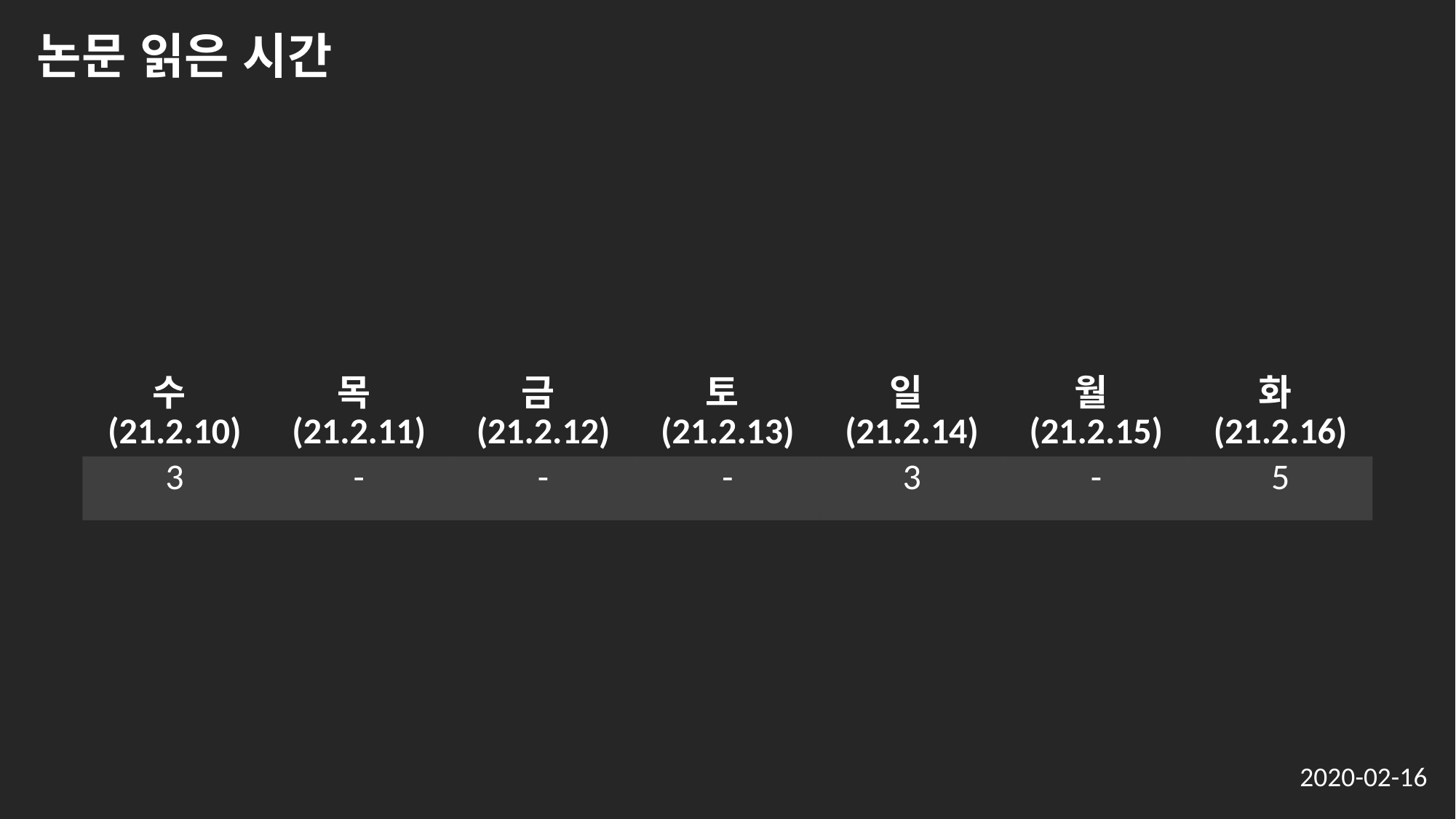

논문 읽은 시간
| 수(21.2.10) | 목(21.2.11) | 금(21.2.12) | 토(21.2.13) | 일(21.2.14) | 월(21.2.15) | 화(21.2.16) |
| --- | --- | --- | --- | --- | --- | --- |
| 3 | - | - | - | 3 | - | 5 |
2020-02-16